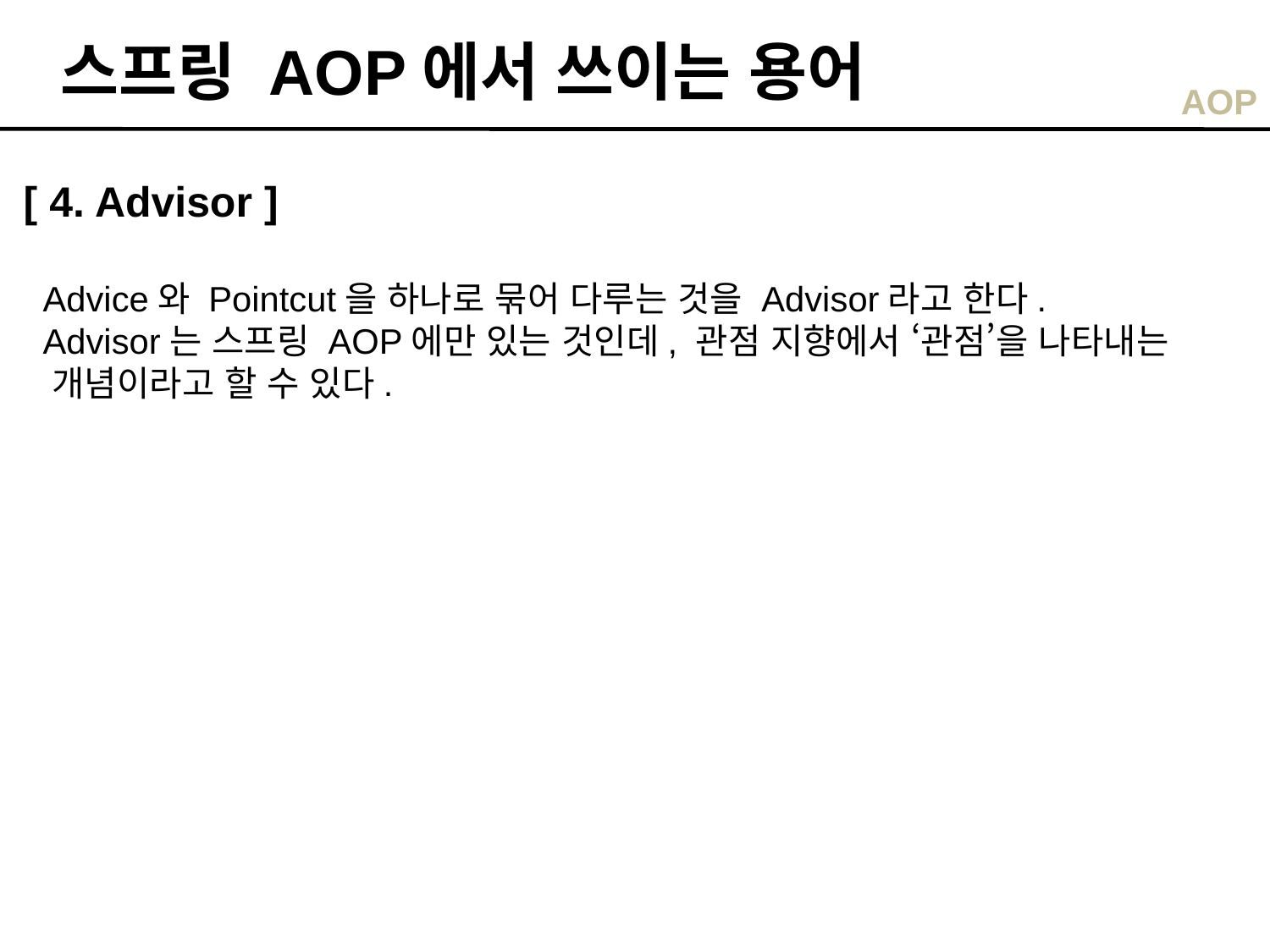

스프링 AOP에서 쓰이는 용어
AOP
[ 4. Advisor ]

  Advice와 Pointcut을 하나로 묶어 다루는 것을 Advisor라고 한다.
  Advisor는 스프링 AOP에만 있는 것인데, 관점 지향에서 ‘관점’을 나타내는
  개념이라고 할 수 있다.